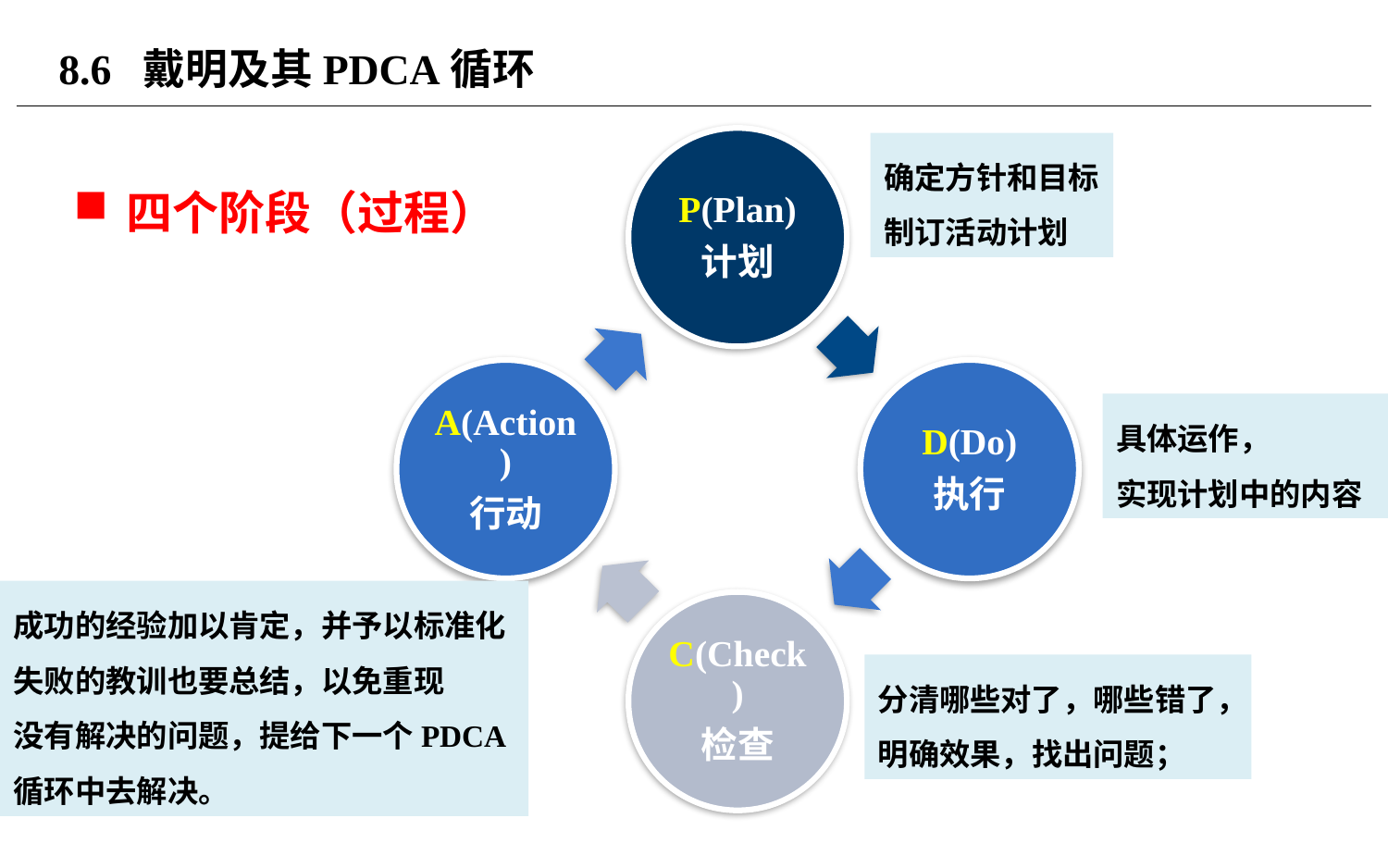

# 8.6  戴明及其PDCA循环
P(Plan)
计划

D(Do)
执行

C(Check)
检查

A(Action)
行动

确定方针和目标
制订活动计划
四个阶段（过程）
具体运作，
实现计划中的内容
成功的经验加以肯定，并予以标准化
失败的教训也要总结，以免重现
没有解决的问题，提给下一个PDCA循环中去解决。
分清哪些对了，哪些错了，
明确效果，找出问题；